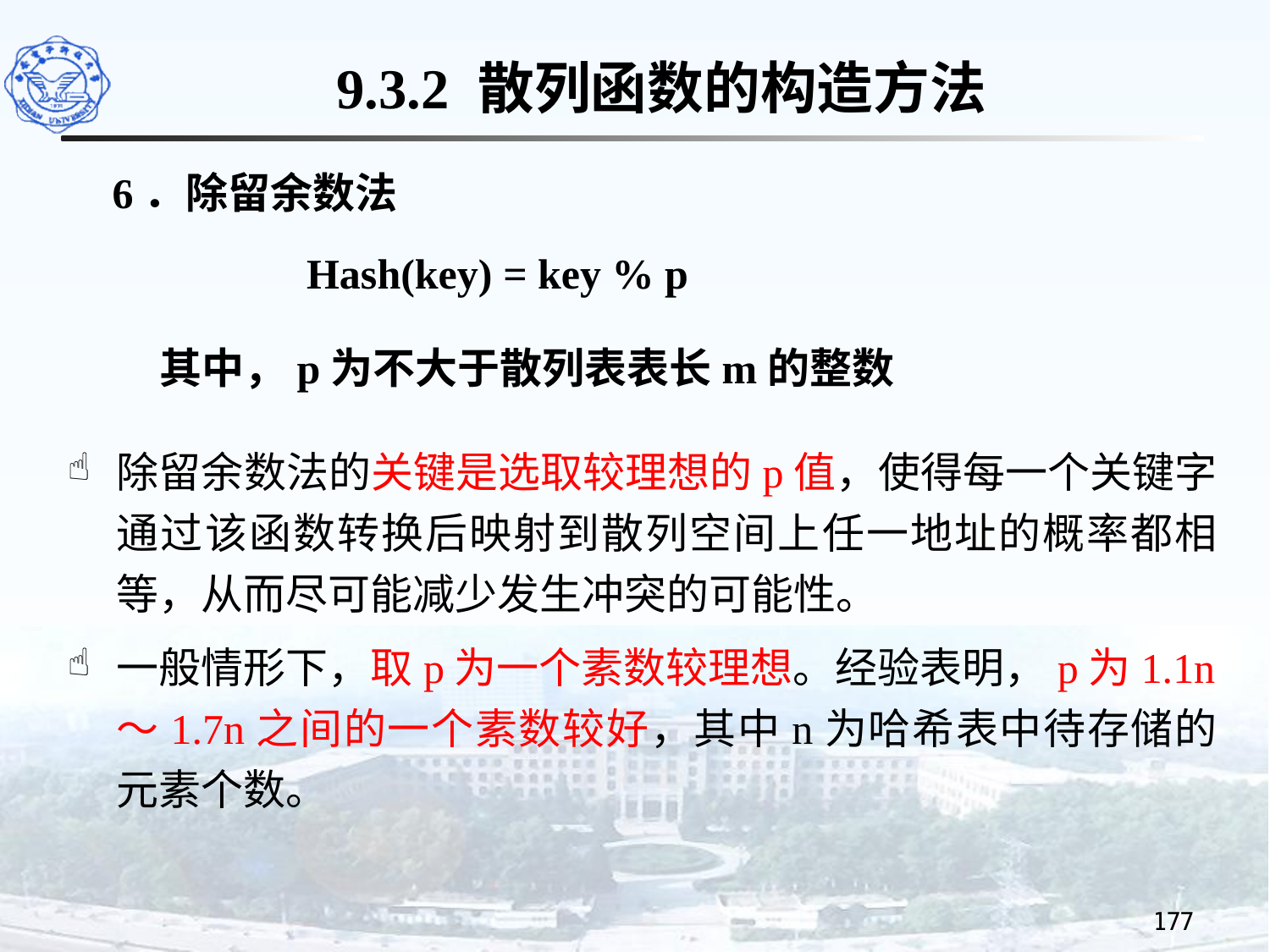

9.3.2 散列函数的构造方法
        6．除留余数法
Hash(key) = key % p
 其中，p为不大于散列表表长m的整数
除留余数法的关键是选取较理想的p值，使得每一个关键字通过该函数转换后映射到散列空间上任一地址的概率都相等，从而尽可能减少发生冲突的可能性。
一般情形下，取p为一个素数较理想。经验表明，p为1.1n～1.7n之间的一个素数较好，其中n为哈希表中待存储的元素个数。
177